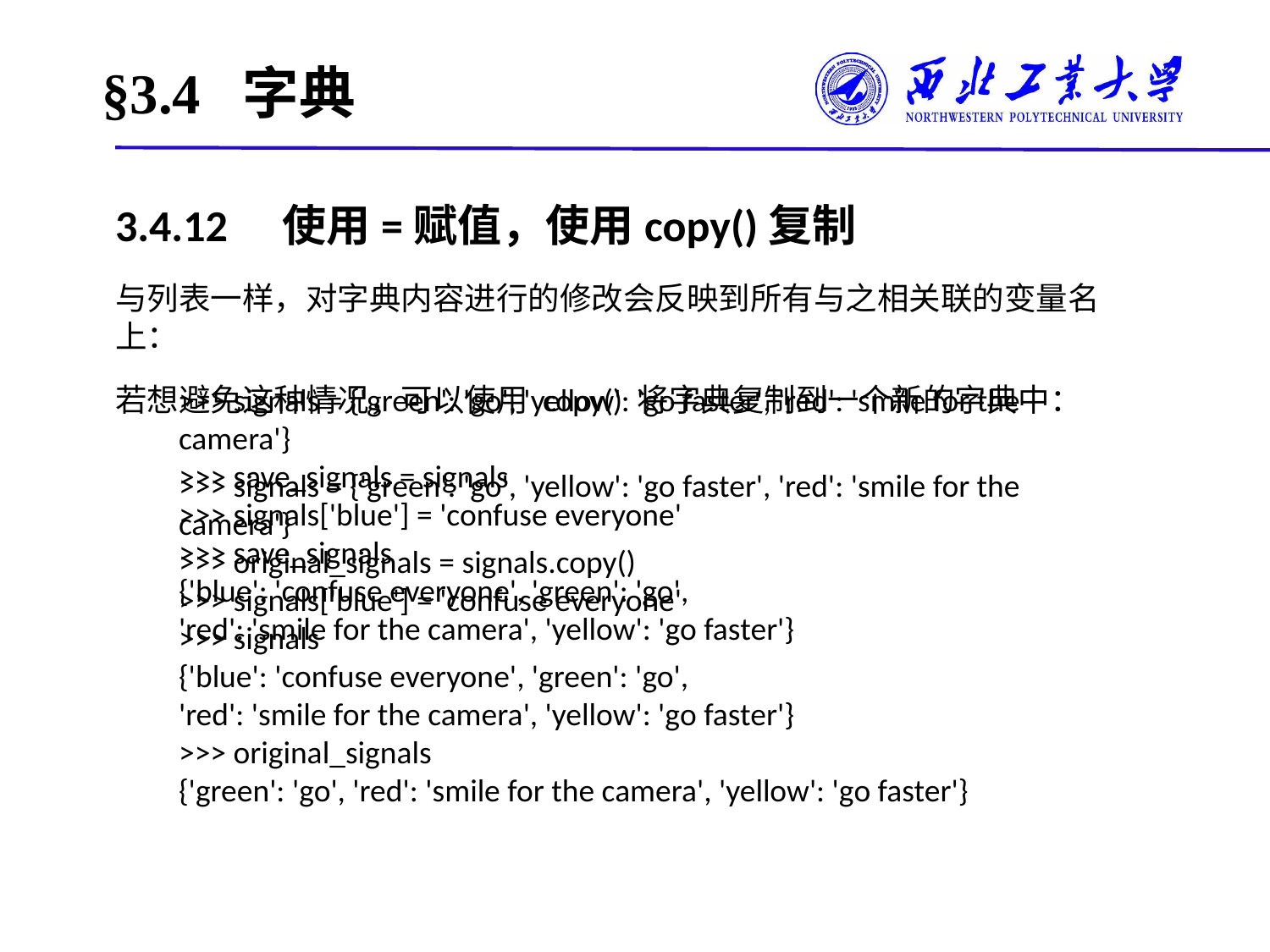

# §3.4  字典
3.4.12　使用=赋值，使用copy()复制

与列表一样，对字典内容进行的修改会反映到所有与之相关联的变量名上：
>>> signals = {'green': 'go', 'yellow': 'go faster', 'red': 'smile for the camera'}
>>> save_signals = signals
>>> signals['blue'] = 'confuse everyone'
>>> save_signals
{'blue': 'confuse everyone', 'green': 'go',
'red': 'smile for the camera', 'yellow': 'go faster'}
若想避免这种情况，可以使用 copy() 将字典复制到一个新的字典中：
>>> signals = {'green': 'go', 'yellow': 'go faster', 'red': 'smile for the camera'}
>>> original_signals = signals.copy()
>>> signals['blue'] = 'confuse everyone'
>>> signals
{'blue': 'confuse everyone', 'green': 'go',
'red': 'smile for the camera', 'yellow': 'go faster'}
>>> original_signals
{'green': 'go', 'red': 'smile for the camera', 'yellow': 'go faster'}